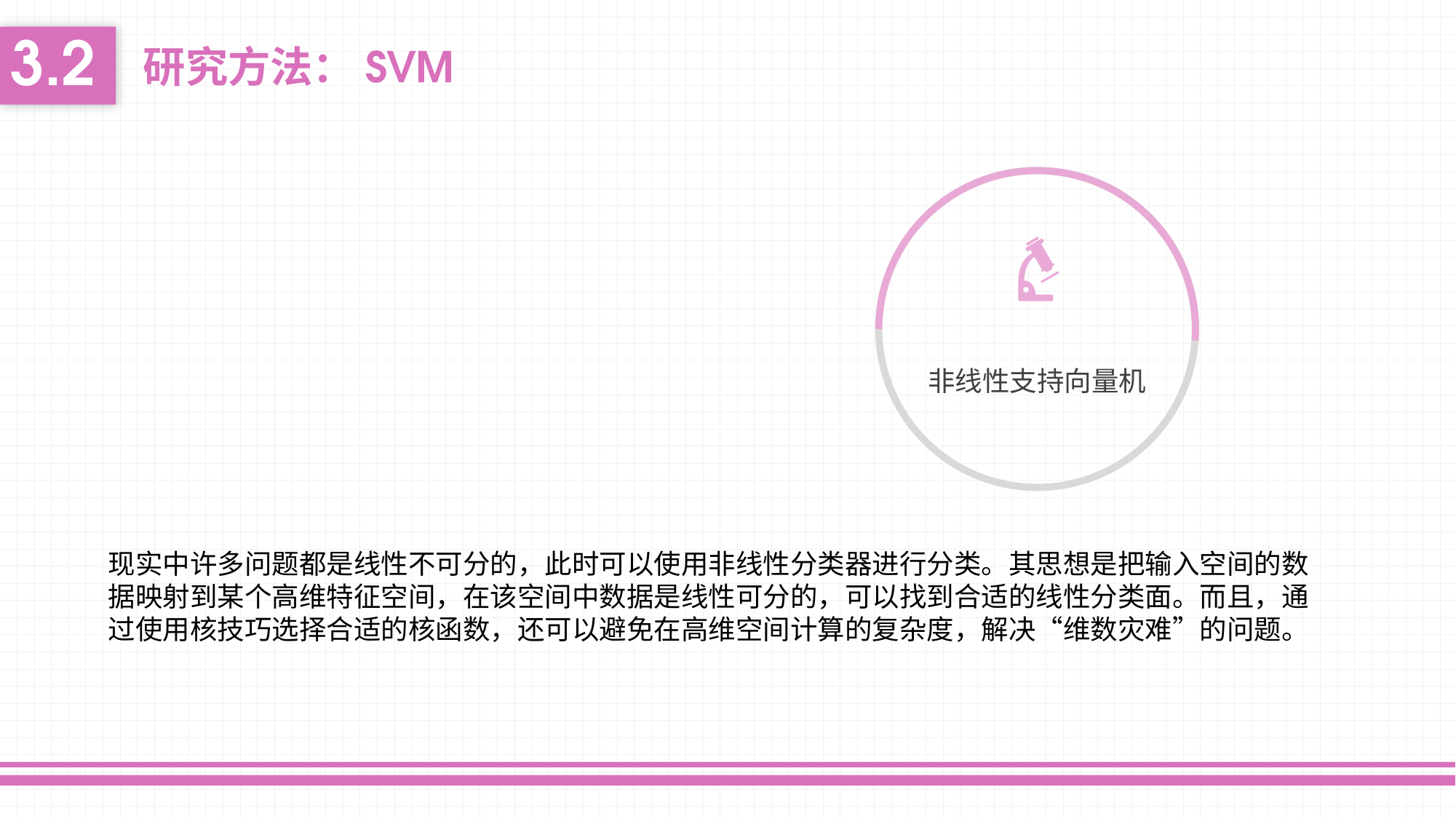

3.2
研究方法：SVM

非线性支持向量机
现实中许多问题都是线性不可分的，此时可以使用非线性分类器进行分类。其思想是把输入空间的数据映射到某个高维特征空间，在该空间中数据是线性可分的，可以找到合适的线性分类面。而且，通过使用核技巧选择合适的核函数，还可以避免在高维空间计算的复杂度，解决“维数灾难”的问题。